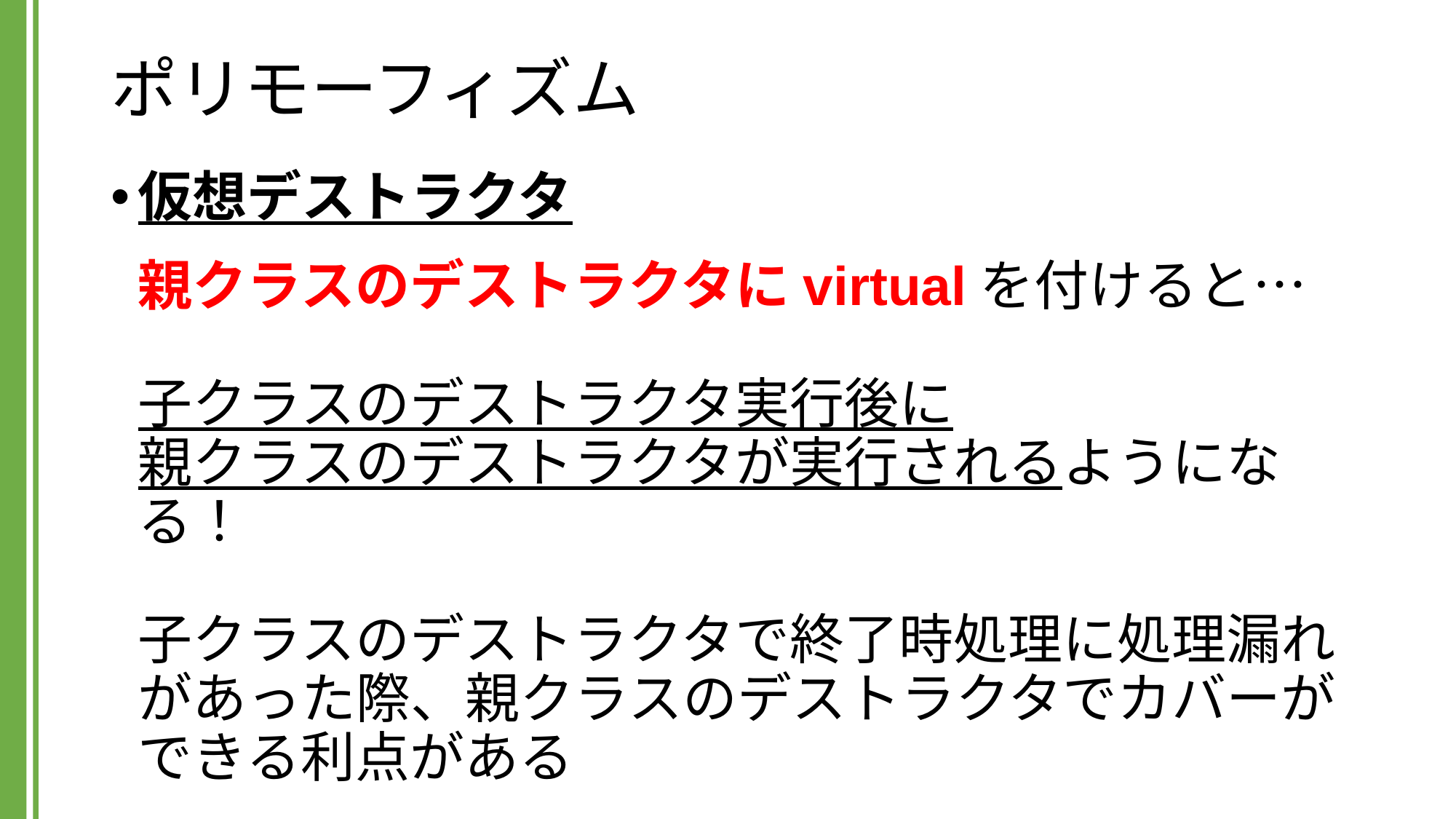

# ポリモーフィズム
仮想デストラクタ
親クラスのデストラクタにvirtualを付けると…
子クラスのデストラクタ実行後に
親クラスのデストラクタが実行されるようになる！
子クラスのデストラクタで終了時処理に処理漏れ
があった際、親クラスのデストラクタでカバーが
できる利点がある